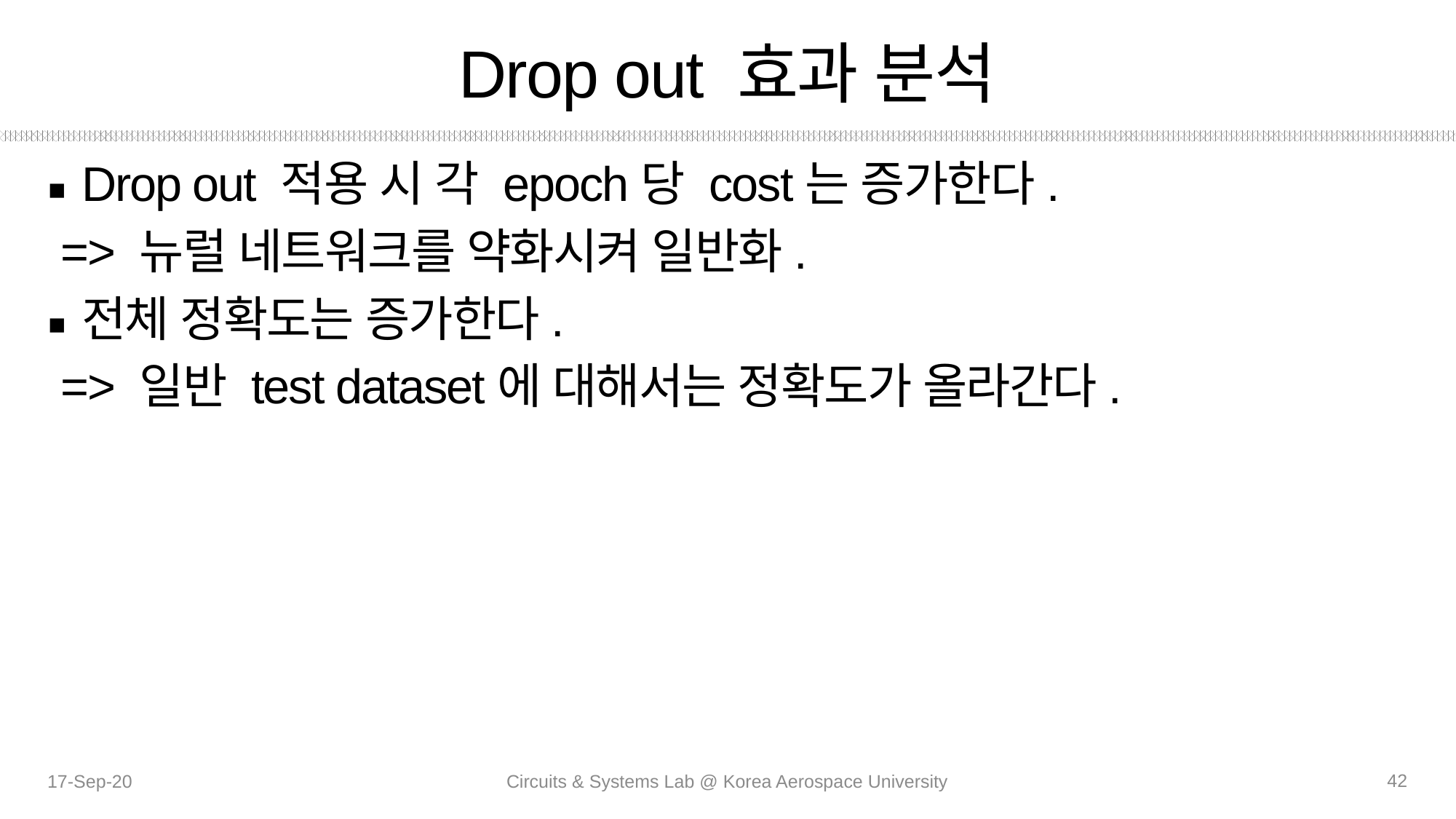

# Drop out 효과 분석
Drop out 적용 시 각 epoch당 cost는 증가한다.
 => 뉴럴 네트워크를 약화시켜 일반화.
전체 정확도는 증가한다.
 => 일반 test dataset에 대해서는 정확도가 올라간다.
42
17-Sep-20
Circuits & Systems Lab @ Korea Aerospace University